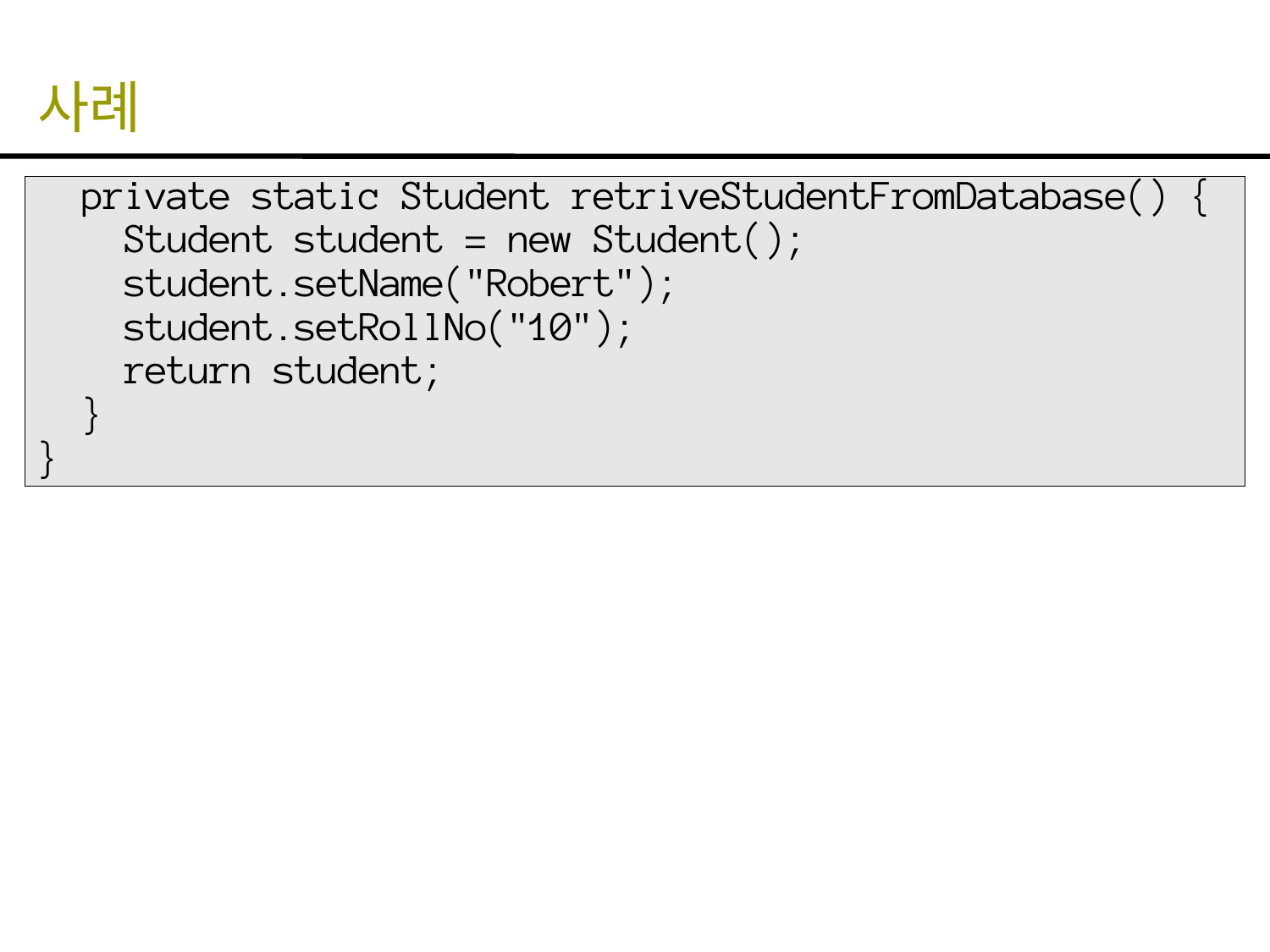

# 사례

  private static Student retriveStudentFromDatabase() {
    Student student = new Student();
    student.setName("Robert");
    student.setRollNo("10");
    return student;
  }
}